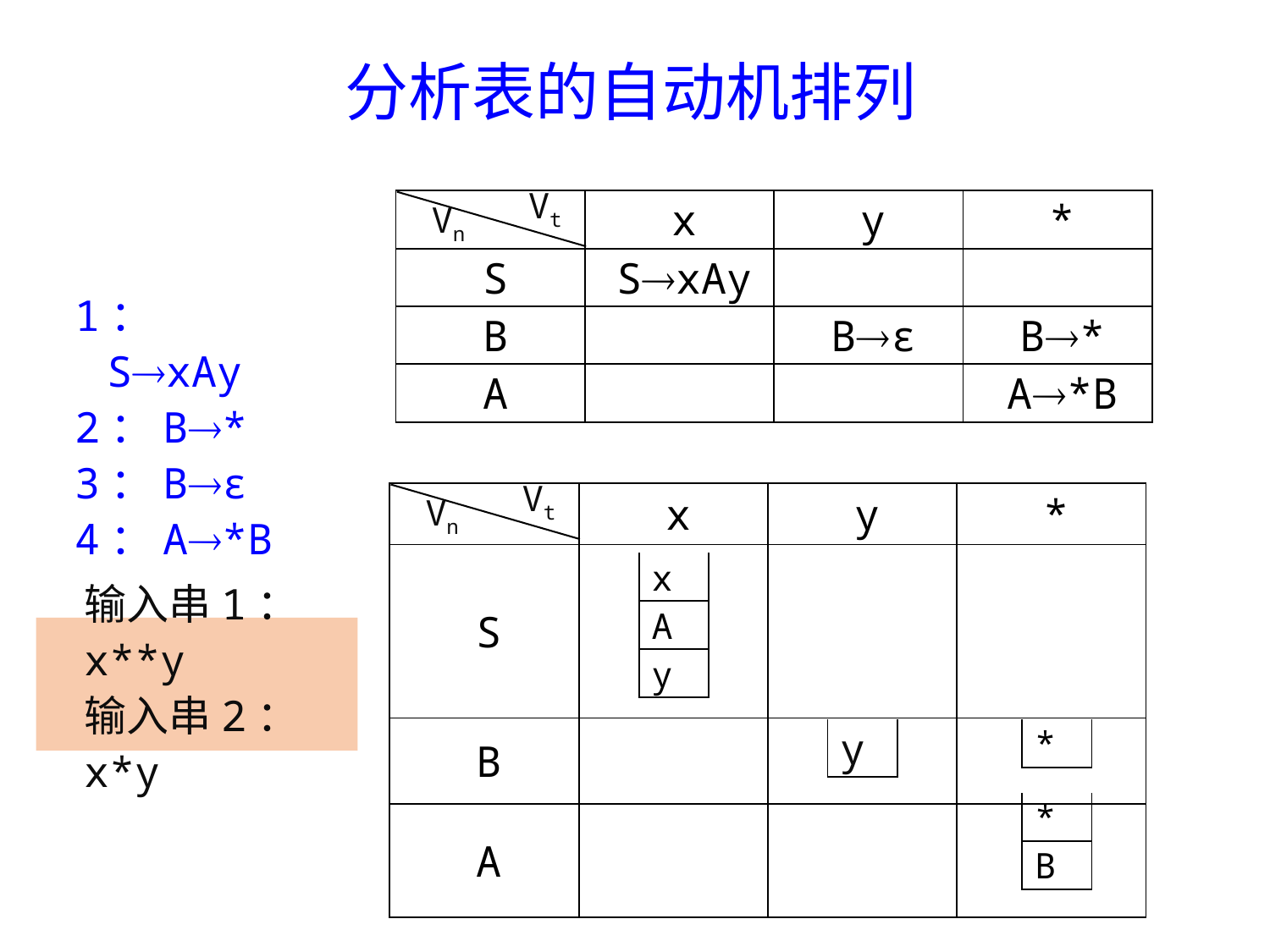

# 分析表的自动机排列
Vt
Vn
|  | x | y | \* |
| --- | --- | --- | --- |
| S | S→xAy |  |  |
| B |  | B→ε | B→\* |
| A |  |  | A→\*B |
1：S→xAy
2：B→*
3：B→ε
4：A→*B
Vt
Vn
|  | x | y | \* |
| --- | --- | --- | --- |
| S |  |  |  |
| B |  |  |  |
| A |  |  |  |
| x |
| --- |
| A |
| y |
输入串1：x**y
输入串2：x*y
| y |
| --- |
| \* |
| --- |
| \* |
| --- |
| B |